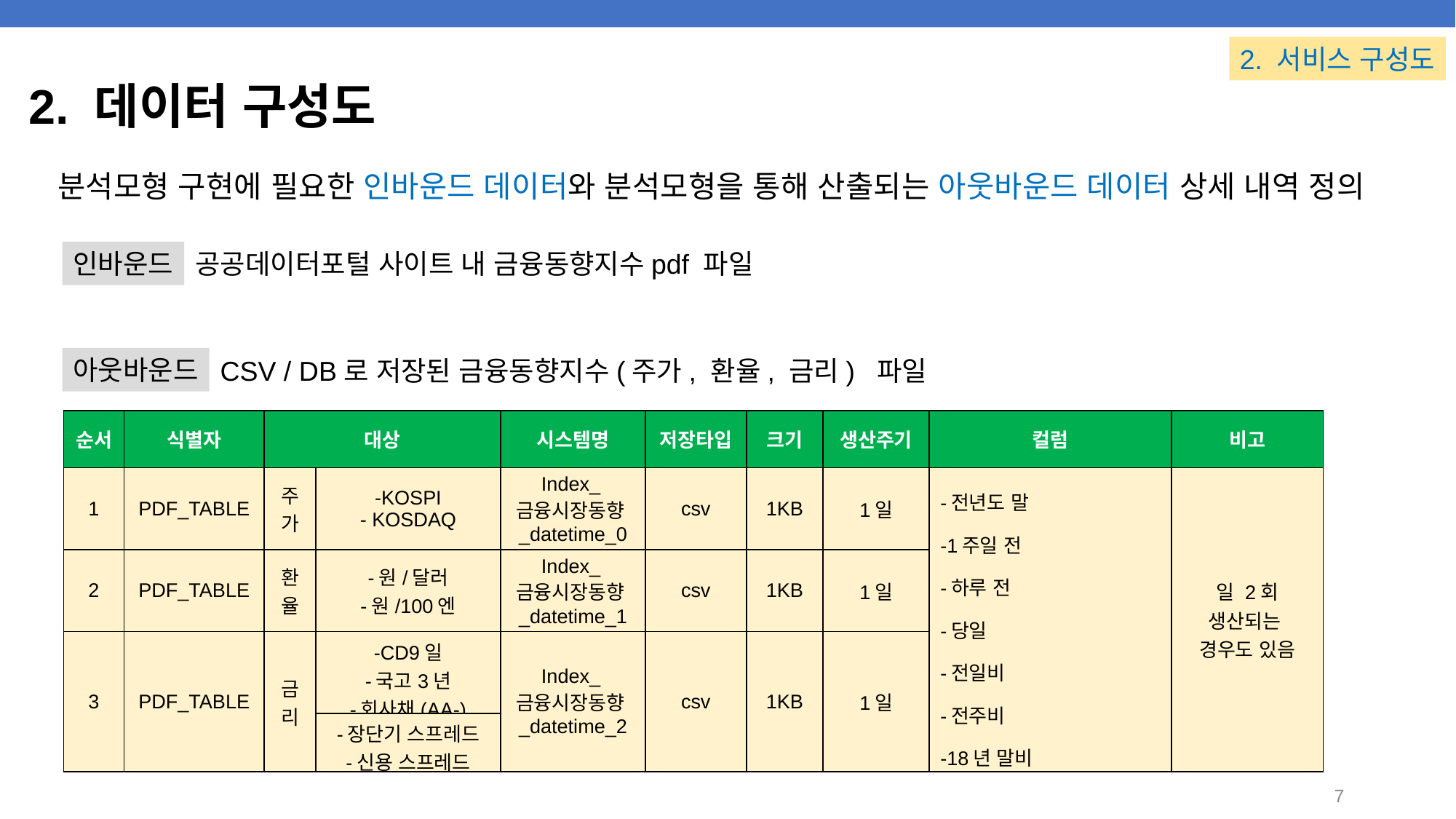

2. 서비스 구성도
# 2. 데이터 구성도
분석모형 구현에 필요한 인바운드 데이터와 분석모형을 통해 산출되는 아웃바운드 데이터 상세 내역 정의
공공데이터포털 사이트 내 금융동향지수pdf 파일
인바운드
아웃바운드
CSV / DB로 저장된 금융동향지수(주가, 환율, 금리)  파일
| 순서 | 식별자 | 대상 |  | 시스템명 | 저장타입 | 크기 | 생산주기 | 컬럼 | 비고 |
| --- | --- | --- | --- | --- | --- | --- | --- | --- | --- |
| 1 | PDF\_TABLE | 주가 | -KOSPI - KOSDAQ | Index\_금융시장동향\_datetime\_0 | csv | 1KB | 1일 | -전년도 말 -1주일 전 -하루 전 -당일 -전일비 -전주비 -18년 말비 | 일 2회 생산되는 경우도 있음 |
| 2 | PDF\_TABLE | 환율 | -원/달러 -원/100엔 | Index\_금융시장동향\_datetime\_1 | csv | 1KB | 1일 |  |  |
| 3 | PDF\_TABLE | 금리 | -CD9일 -국고3년 -회사채(AA-) | Index\_금융시장동향\_datetime\_2 | csv | 1KB | 1일 |  |  |
|  |  |  | -장단기 스프레드 -신용 스프레드 |  |  |  |  |  |  |
7